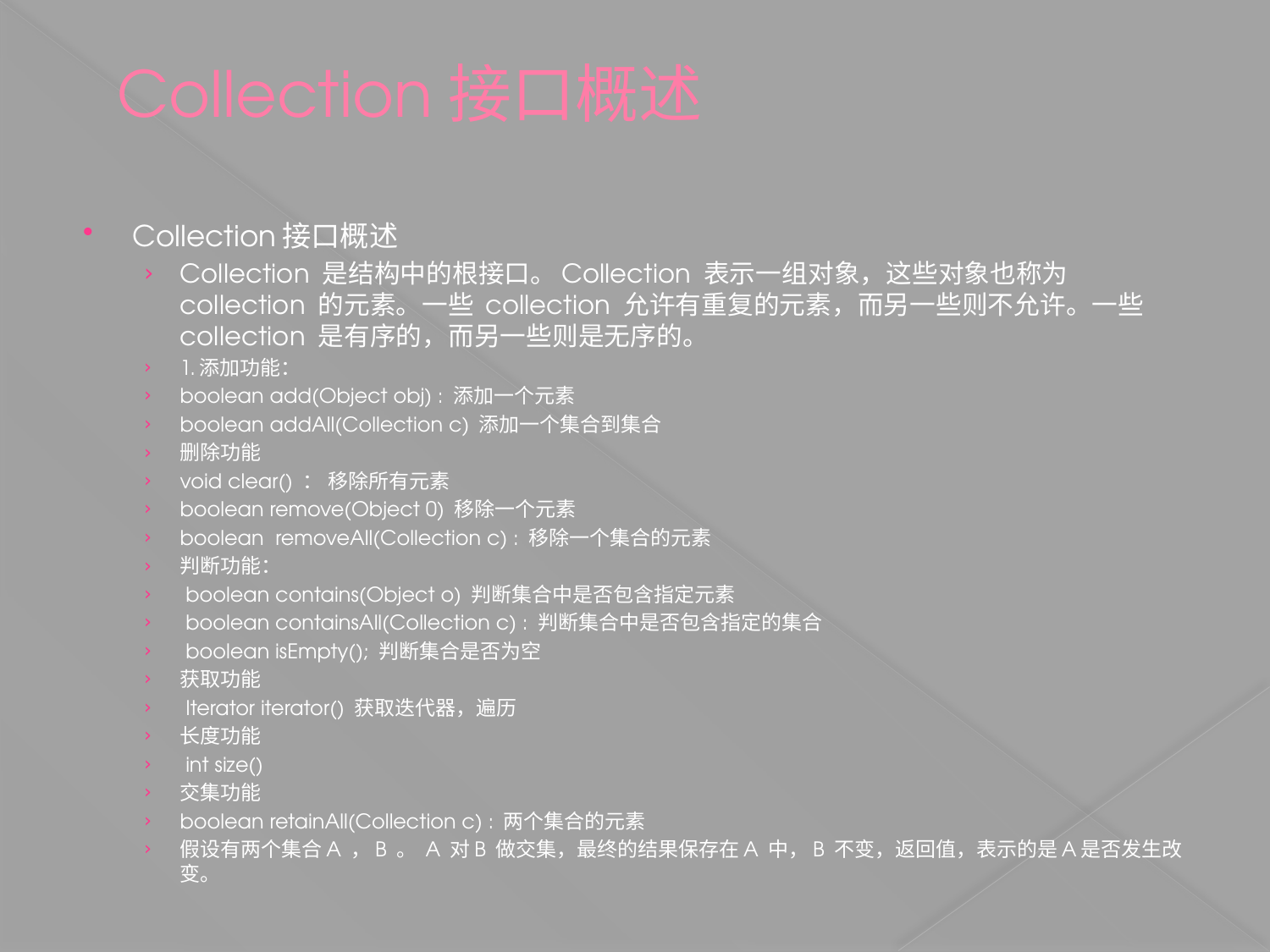

# Collection接口概述
Collection接口概述
Collection 是结构中的根接口。Collection 表示一组对象，这些对象也称为 collection 的元素。一些 collection 允许有重复的元素，而另一些则不允许。一些 collection 是有序的，而另一些则是无序的。
1.添加功能：
boolean add(Object obj) : 添加一个元素
boolean addAll(Collection c) 添加一个集合到集合
删除功能
void clear() ： 移除所有元素
boolean remove(Object 0) 移除一个元素
boolean  removeAll(Collection c) : 移除一个集合的元素
判断功能：
 boolean contains(Object o) 判断集合中是否包含指定元素
 boolean containsAll(Collection c) : 判断集合中是否包含指定的集合
 boolean isEmpty(); 判断集合是否为空
获取功能
 Iterator iterator() 获取迭代器，遍历
长度功能
 int size()
交集功能
boolean retainAll(Collection c) : 两个集合的元素
假设有两个集合A ，B 。 A 对B 做交集，最终的结果保存在A 中，B 不变，返回值，表示的是A是否发生改变。